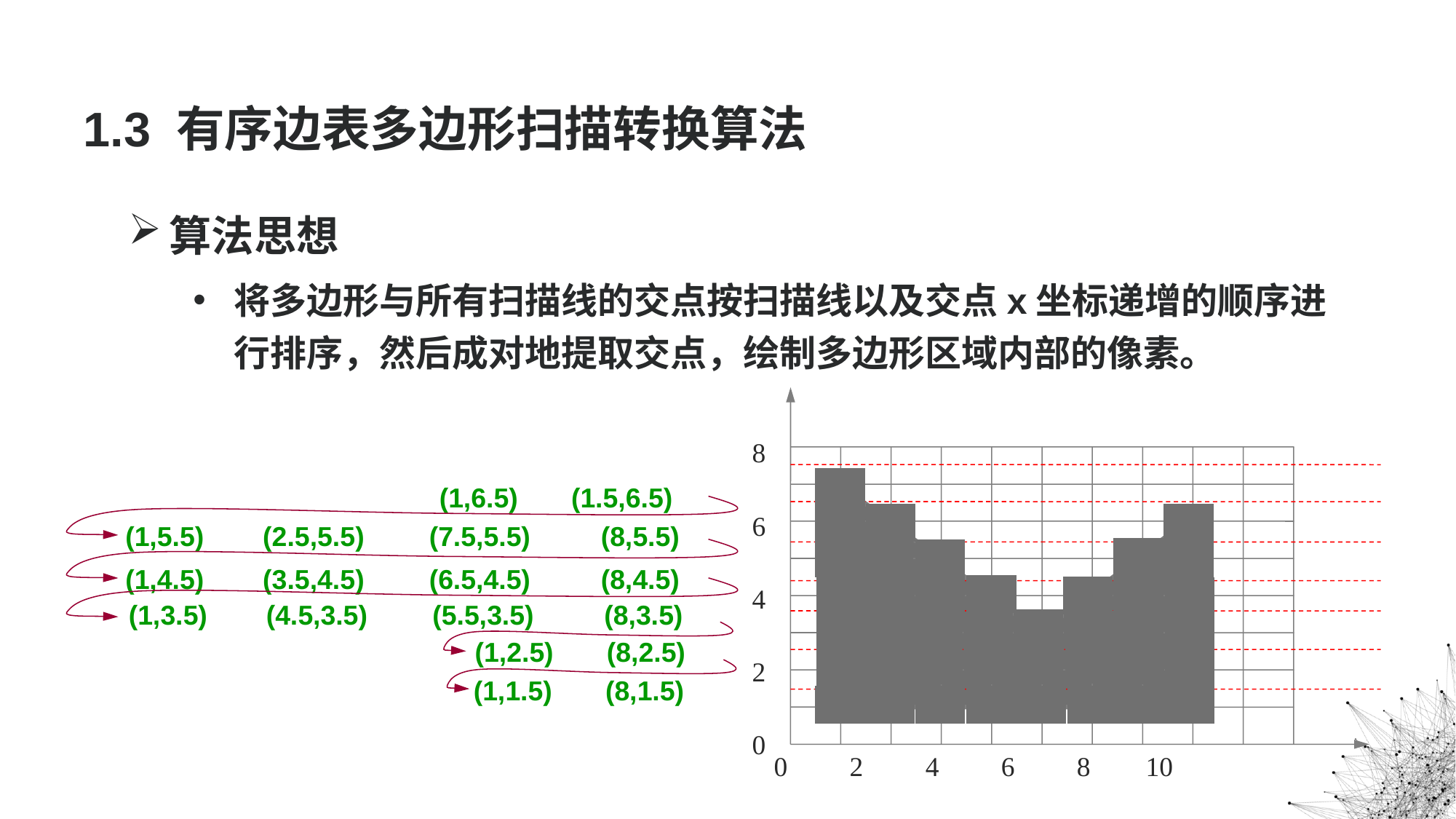

1.3 有序边表多边形扫描转换算法
算法思想
将多边形与所有扫描线的交点按扫描线以及交点x坐标递增的顺序进行排序，然后成对地提取交点，绘制多边形区域内部的像素。

8
6
4
2
0
 0         2         4         6         8        10

(1,6.5)
(1.5,6.5)

(1,5.5)
(2.5,5.5)
(7.5,5.5)
(8,5.5)

(1,4.5)
(3.5,4.5)
(6.5,4.5)
(8,4.5)

(1,3.5)
(4.5,3.5)
(5.5,3.5)
(8,3.5)

(8,2.5)
(1,2.5)

(8,1.5)
(1,1.5)